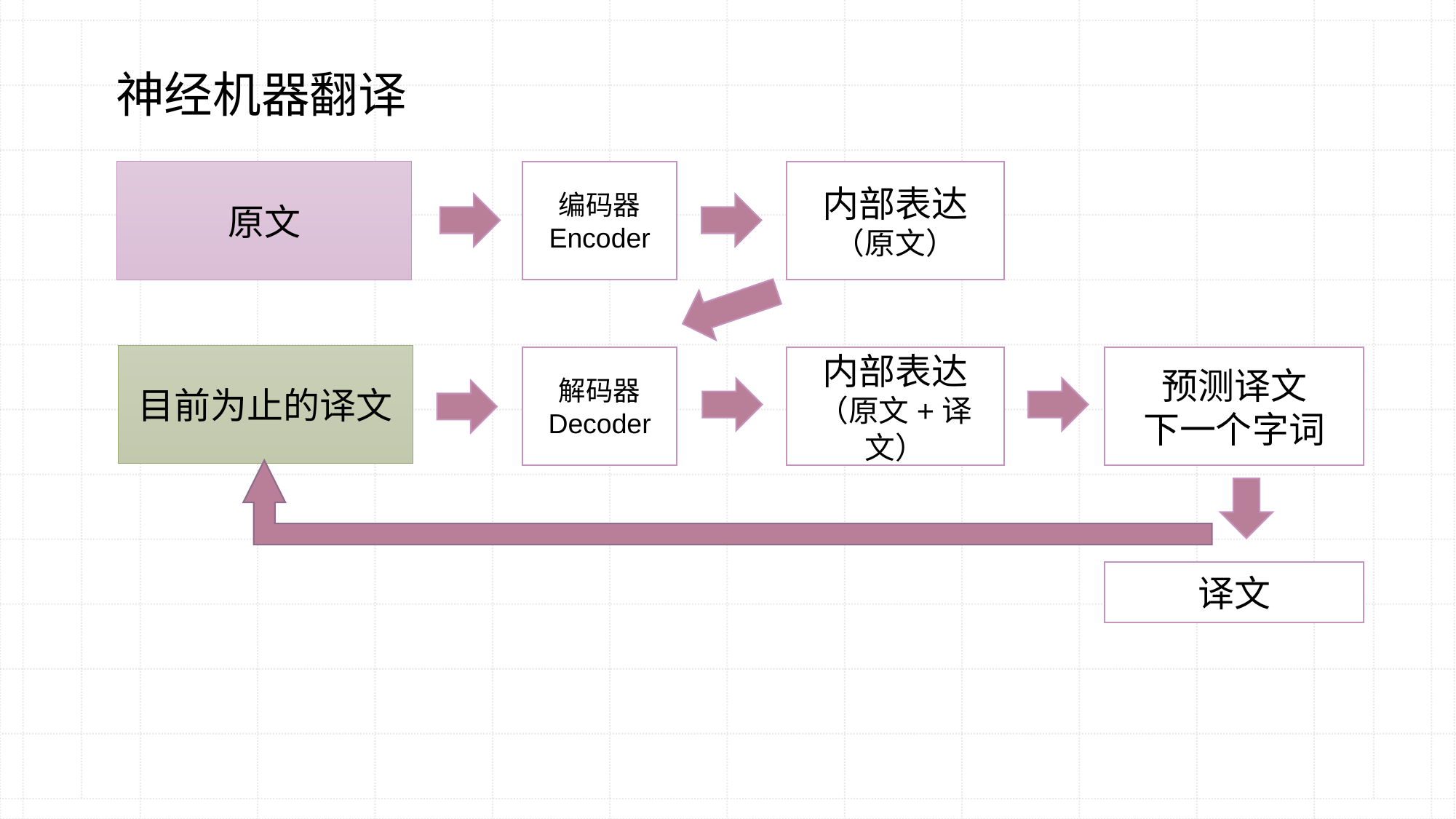

神经机器翻译
原文
编码器
Encoder
内部表达
（原文）

目前为止的译文
解码器
Decoder
内部表达
（原文+译文）
预测译文
下一个字词

译文